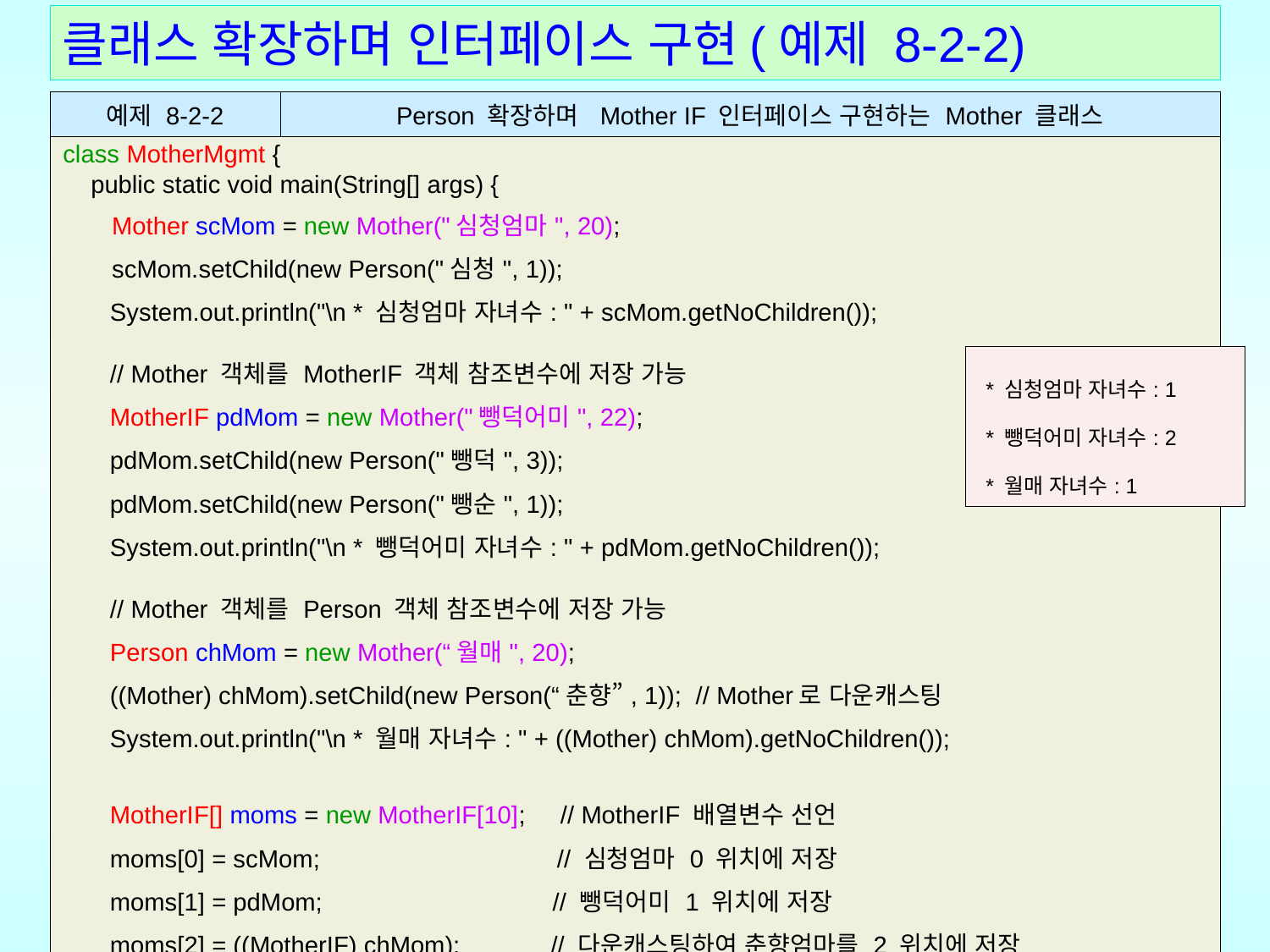

# 클래스 확장하며 인터페이스 구현(예제 8-2-2)
| 예제 8-2-2 | Person 확장하며 Mother IF 인터페이스 구현하는 Mother 클래스 |
| --- | --- |
| class MotherMgmt { public static void main(String[] args) { Mother scMom = new Mother("심청엄마", 20); scMom.setChild(new Person("심청", 1)); System.out.println("\n \* 심청엄마 자녀수: " + scMom.getNoChildren()); // Mother 객체를 MotherIF 객체 참조변수에 저장 가능 MotherIF pdMom = new Mother("뺑덕어미", 22); pdMom.setChild(new Person("뺑덕", 3)); pdMom.setChild(new Person("뺑순", 1)); System.out.println("\n \* 뺑덕어미 자녀수: " + pdMom.getNoChildren()); // Mother 객체를 Person 객체 참조변수에 저장 가능 Person chMom = new Mother(“월매", 20); ((Mother) chMom).setChild(new Person(“춘향”, 1)); // Mother로 다운캐스팅 System.out.println("\n \* 월매 자녀수: " + ((Mother) chMom).getNoChildren()); MotherIF[] moms = new MotherIF[10]; // MotherIF 배열변수 선언 moms[0] = scMom; // 심청엄마 0 위치에 저장 moms[1] = pdMom; // 뺑덕어미 1 위치에 저장 moms[2] = ((MotherIF) chMom); // 다운캐스팅하여 춘향엄마를 2 위치에 저장 } } |  |
| \* 심청엄마 자녀수: 1 \* 뺑덕어미 자녀수: 2 \* 월매 자녀수: 1 |
| --- |